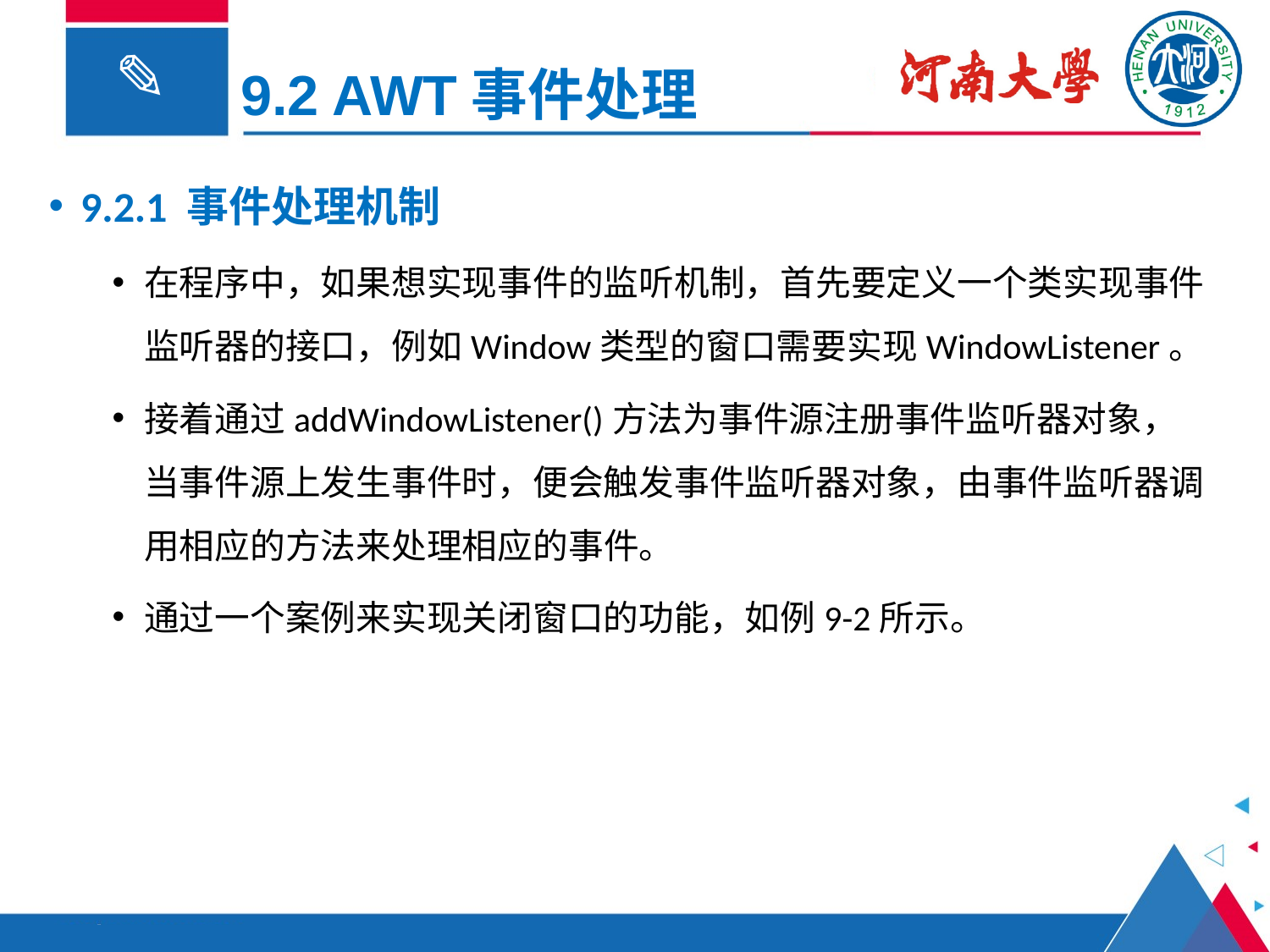

9.2 AWT事件处理
9.2.1 事件处理机制
在程序中，如果想实现事件的监听机制，首先要定义一个类实现事件监听器的接口，例如Window类型的窗口需要实现WindowListener。
接着通过addWindowListener()方法为事件源注册事件监听器对象，当事件源上发生事件时，便会触发事件监听器对象，由事件监听器调用相应的方法来处理相应的事件。
通过一个案例来实现关闭窗口的功能，如例9-2所示。